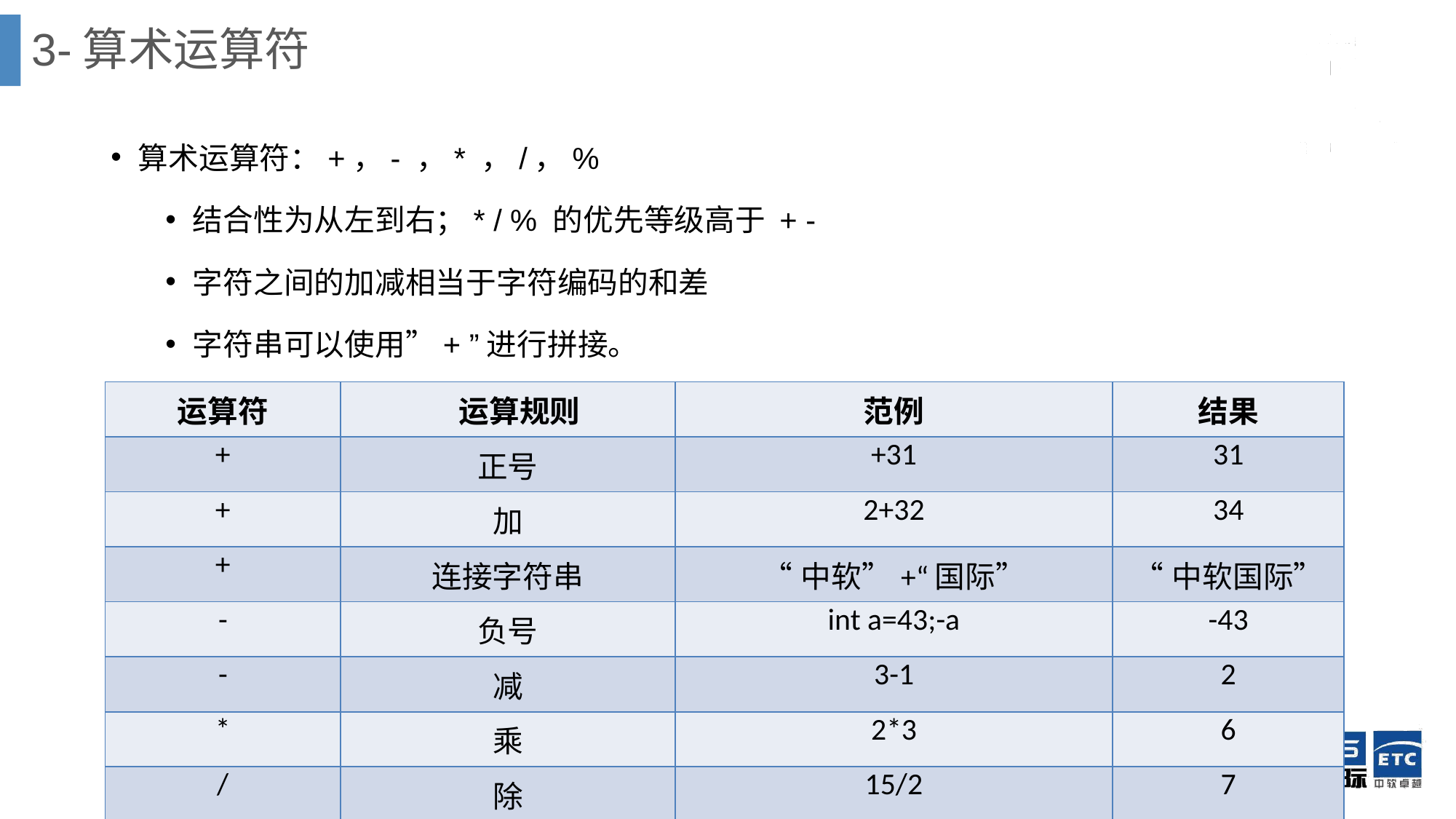

# 3-算术运算符
算术运算符：+，- ，* ，/，%
结合性为从左到右；* / % 的优先等级高于 + -
字符之间的加减相当于字符编码的和差
字符串可以使用”+ ”进行拼接。

| 运算符 | 运算规则 | 范例 | 结果 |
| --- | --- | --- | --- |
| + | 正号 | +31 | 31 |
| + | 加 | 2+32 | 34 |
| + | 连接字符串 | “中软”+“国际” | “中软国际” |
| - | 负号 | int a=43;-a | -43 |
| - | 减 | 3-1 | 2 |
| \* | 乘 | 2\*3 | 6 |
| / | 除 | 15/2 | 7 |
| % | 取模 | 15%2 | 1 |